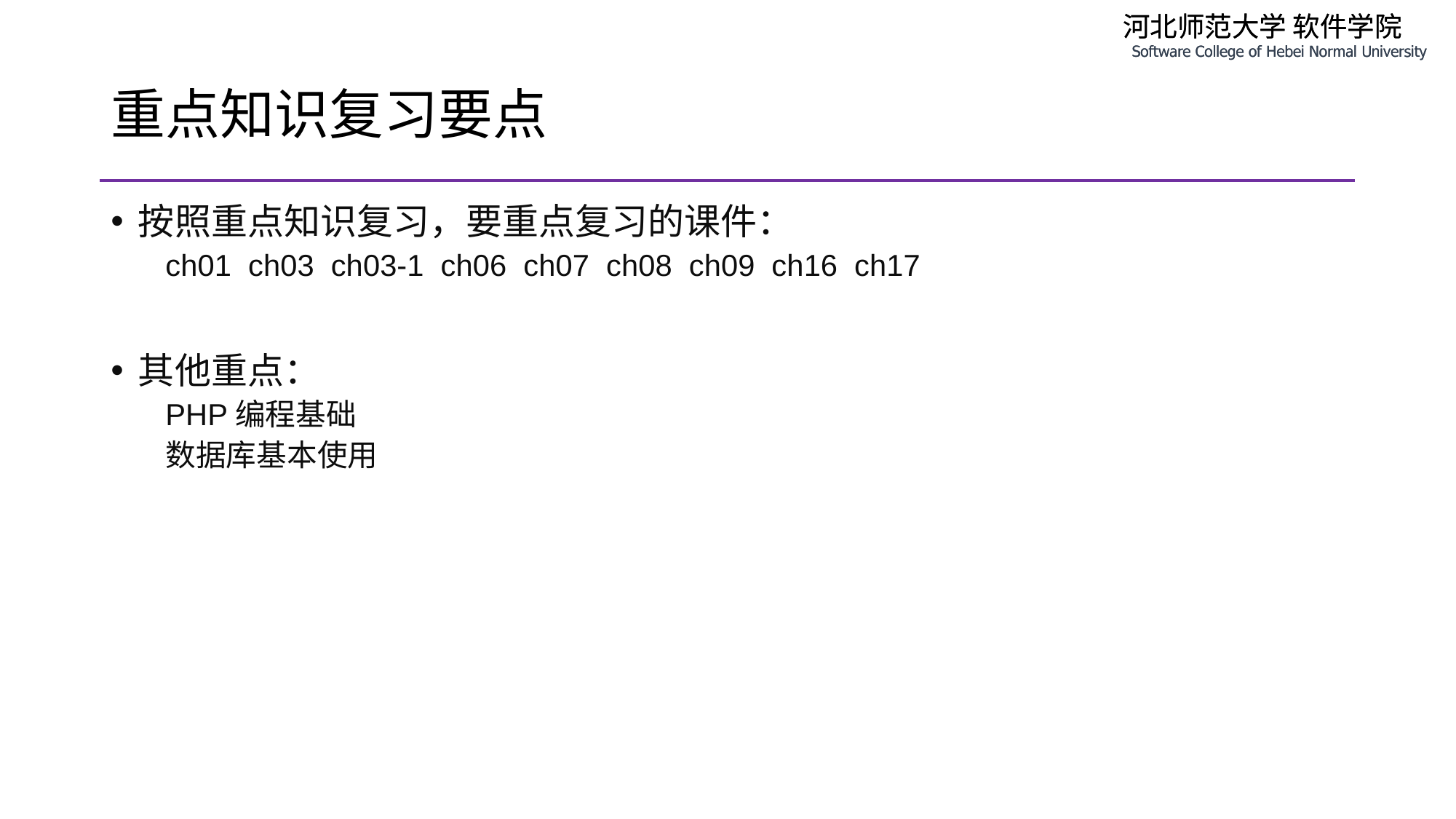

# 重点知识复习要点
按照重点知识复习，要重点复习的课件：
ch01  ch03  ch03-1  ch06  ch07  ch08  ch09  ch16  ch17

其他重点：
PHP编程基础
数据库基本使用